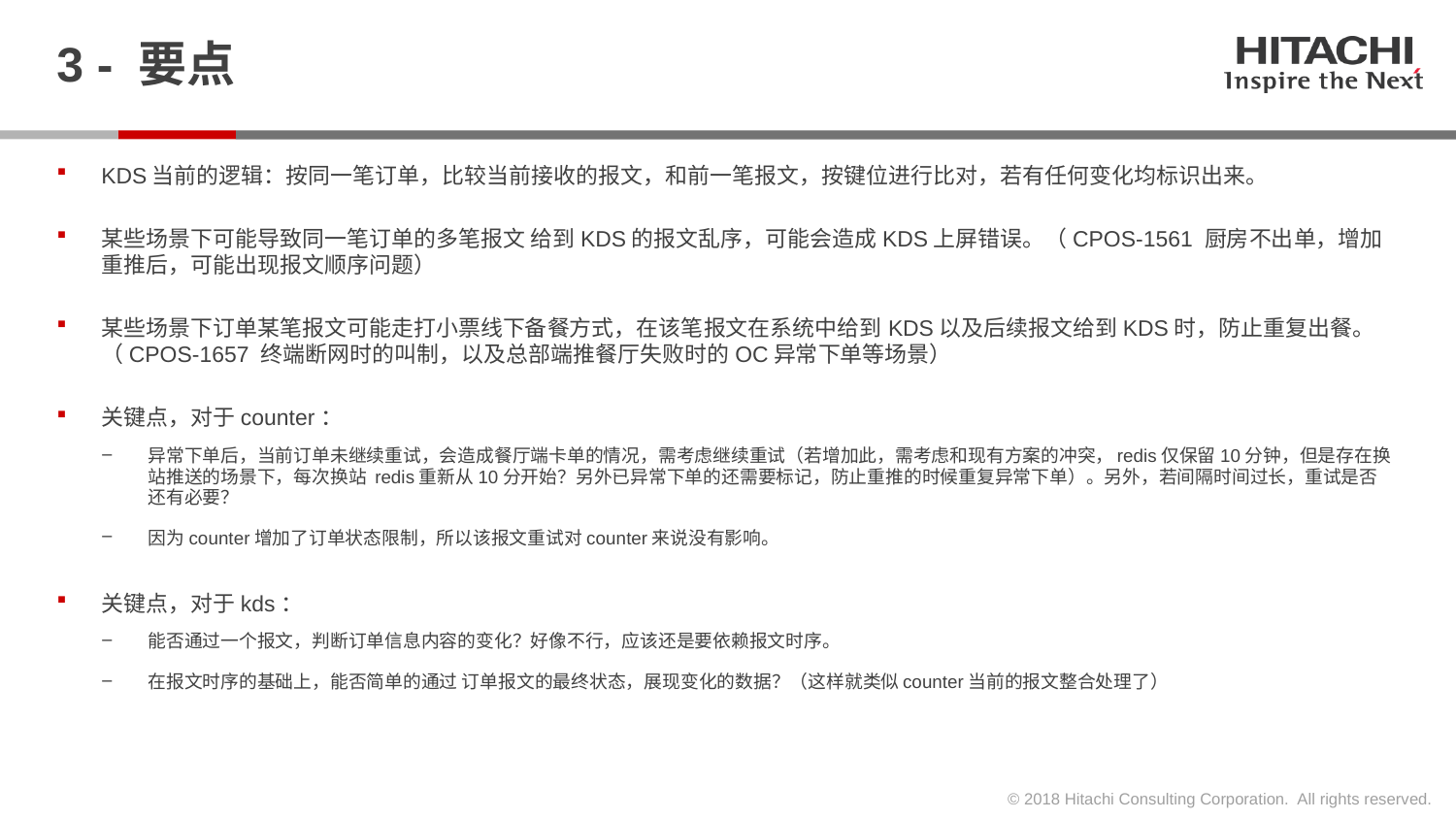

# 3 - 要点
KDS当前的逻辑：按同一笔订单，比较当前接收的报文，和前一笔报文，按键位进行比对，若有任何变化均标识出来。
某些场景下可能导致同一笔订单的多笔报文 给到KDS的报文乱序，可能会造成KDS上屏错误。（CPOS-1561 厨房不出单，增加重推后，可能出现报文顺序问题）
某些场景下订单某笔报文可能走打小票线下备餐方式，在该笔报文在系统中给到KDS以及后续报文给到KDS时，防止重复出餐。（CPOS-1657 终端断网时的叫制，以及总部端推餐厅失败时的OC异常下单等场景）
关键点，对于counter：
异常下单后，当前订单未继续重试，会造成餐厅端卡单的情况，需考虑继续重试（若增加此，需考虑和现有方案的冲突，redis仅保留10分钟，但是存在换站推送的场景下，每次换站 redis重新从10分开始？另外已异常下单的还需要标记，防止重推的时候重复异常下单）。另外，若间隔时间过长，重试是否还有必要？
因为counter增加了订单状态限制，所以该报文重试对counter来说没有影响。
关键点，对于kds：
能否通过一个报文，判断订单信息内容的变化？好像不行，应该还是要依赖报文时序。
在报文时序的基础上，能否简单的通过 订单报文的最终状态，展现变化的数据？（这样就类似counter当前的报文整合处理了）